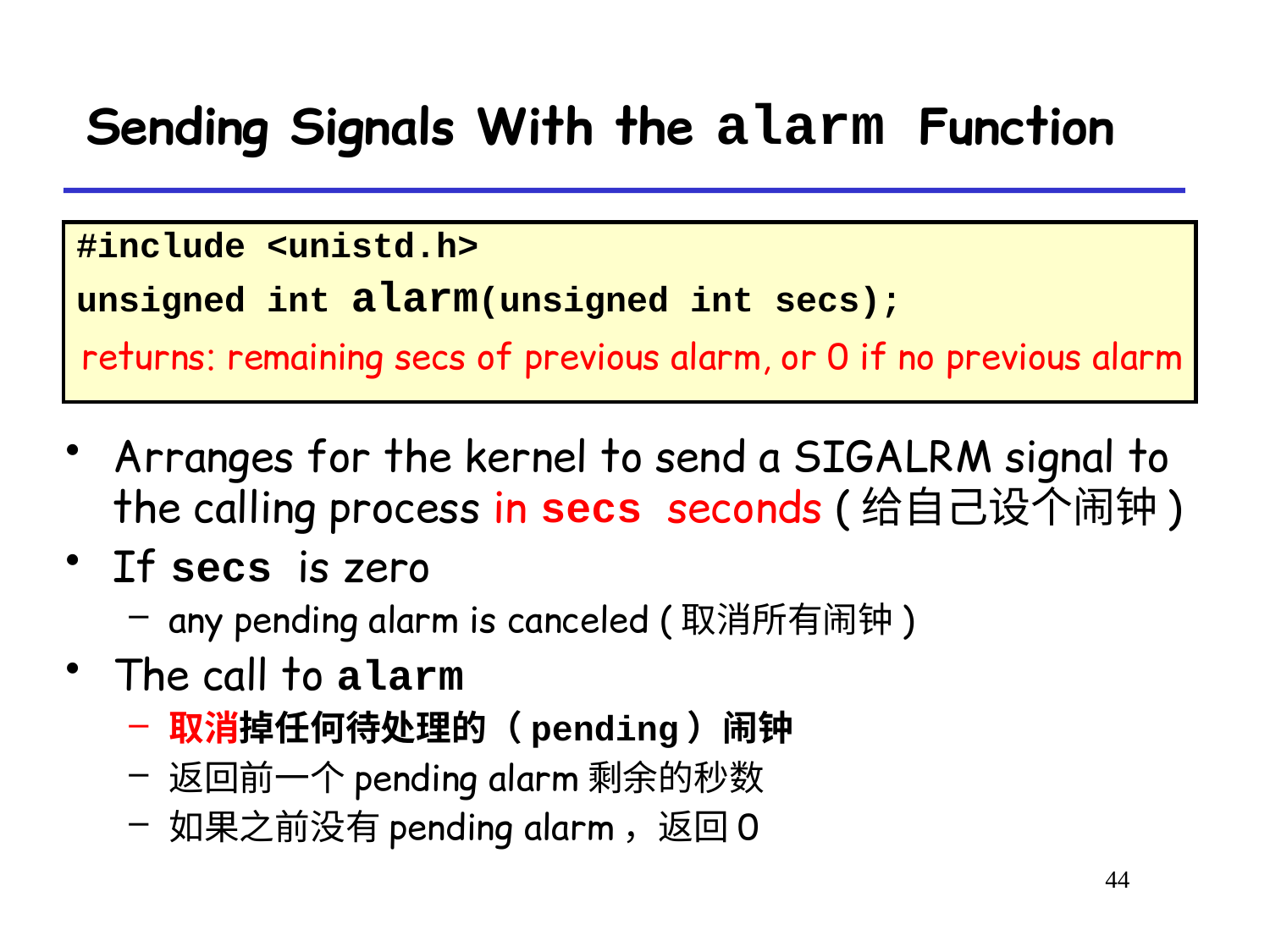

# Sending Signals With the alarm Function
| #include <unistd.h> unsigned int alarm(unsigned int secs); returns: remaining secs of previous alarm, or 0 if no previous alarm |
| --- |
Arranges for the kernel to send a SIGALRM signal to the calling process in secs seconds (给自己设个闹钟)
If secs is zero
any pending alarm is canceled (取消所有闹钟)
The call to alarm
取消掉任何待处理的（pending）闹钟
返回前一个pending alarm剩余的秒数
如果之前没有pending alarm，返回0
44